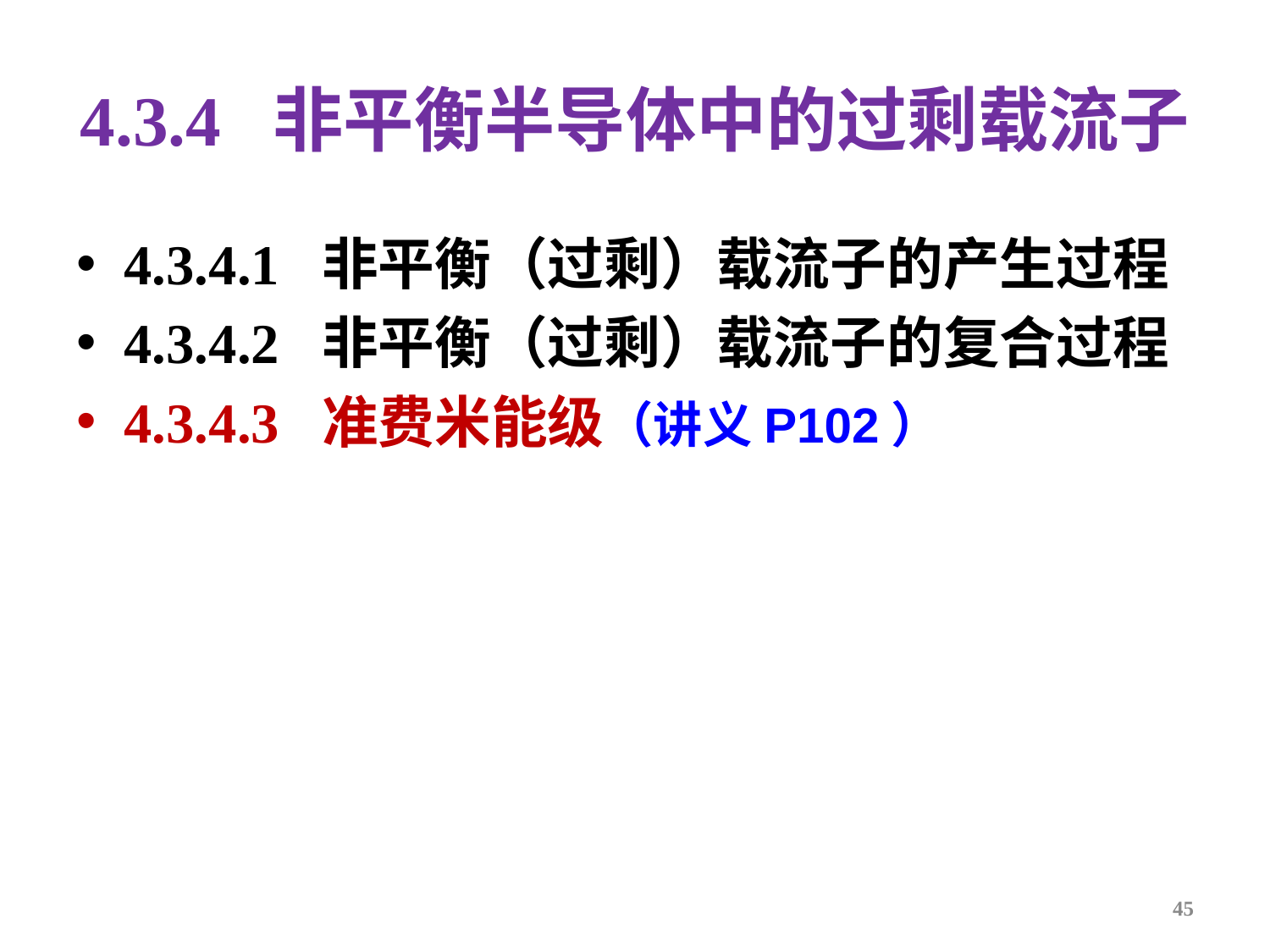

# 4.3.4  非平衡半导体中的过剩载流子
4.3.4.1  非平衡（过剩）载流子的产生过程
4.3.4.2  非平衡（过剩）载流子的复合过程
4.3.4.3  准费米能级（讲义P102）

45